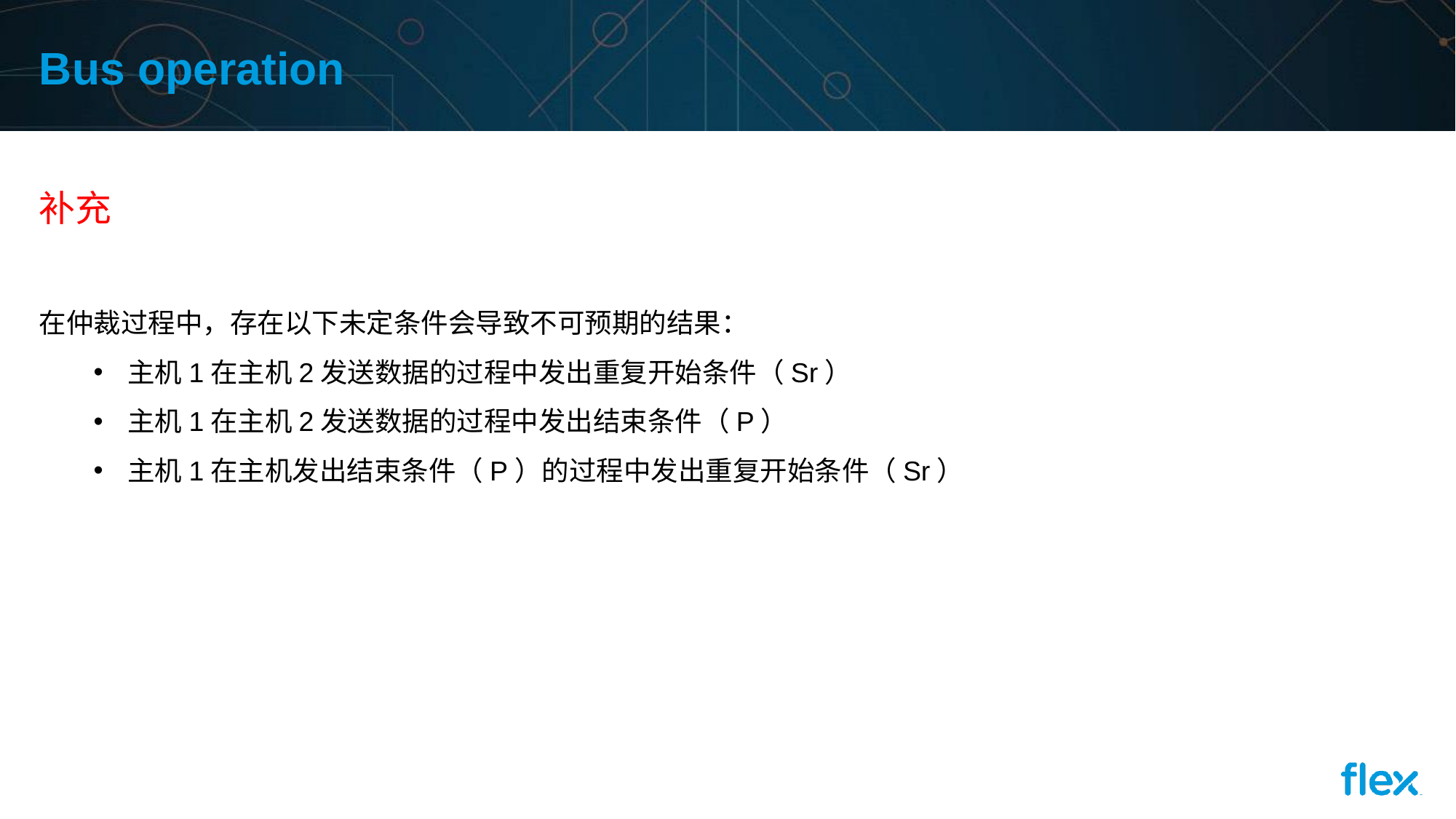

# Bus operation
补充
在仲裁过程中，存在以下未定条件会导致不可预期的结果：
主机1在主机2发送数据的过程中发出重复开始条件（Sr）
主机1在主机2发送数据的过程中发出结束条件（P）
主机1在主机发出结束条件（P）的过程中发出重复开始条件（Sr）